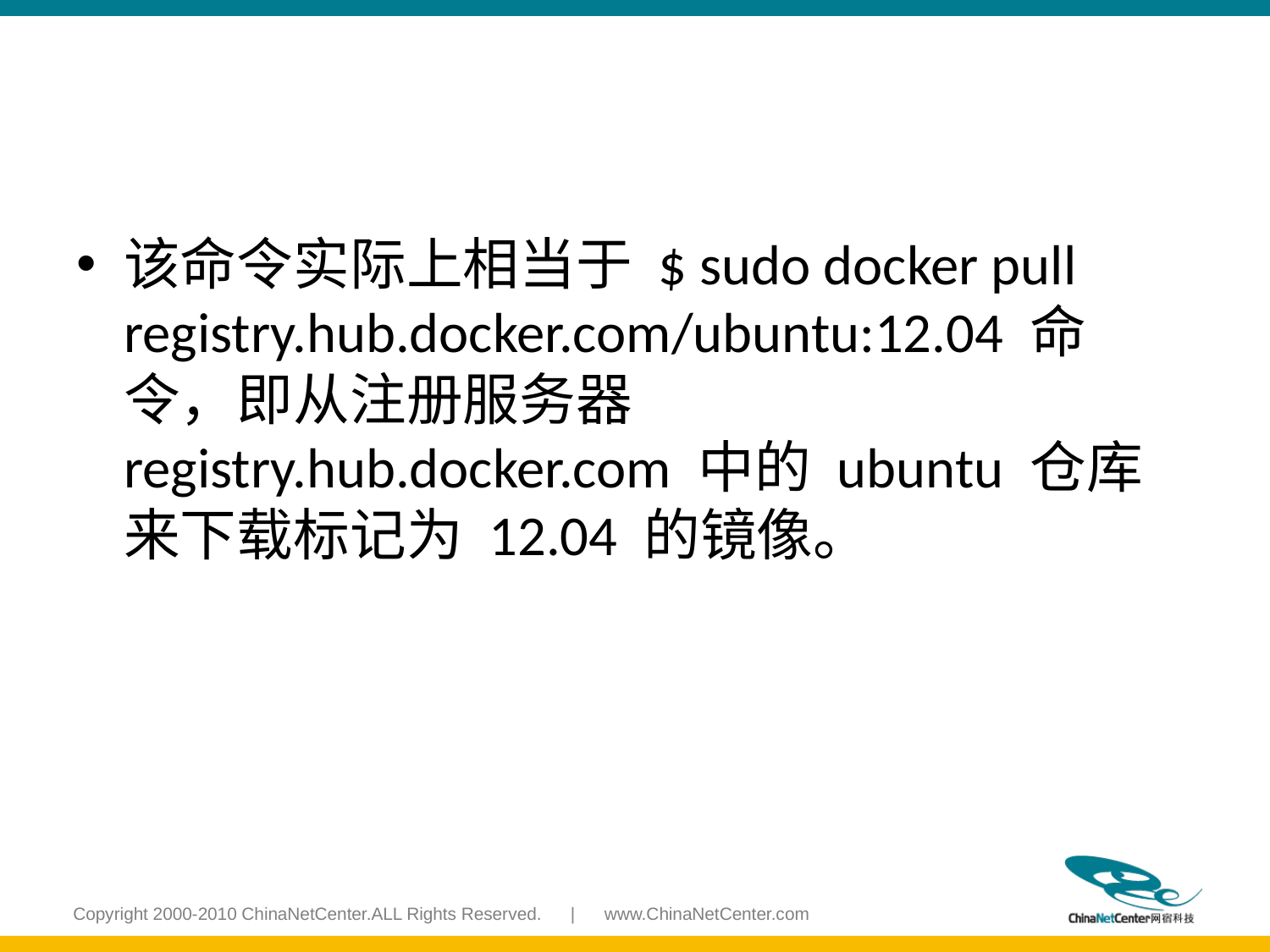

#
该命令实际上相当于 $ sudo docker pull registry.hub.docker.com/ubuntu:12.04 命令，即从注册服务器 registry.hub.docker.com 中的 ubuntu 仓库来下载标记为 12.04 的镜像。